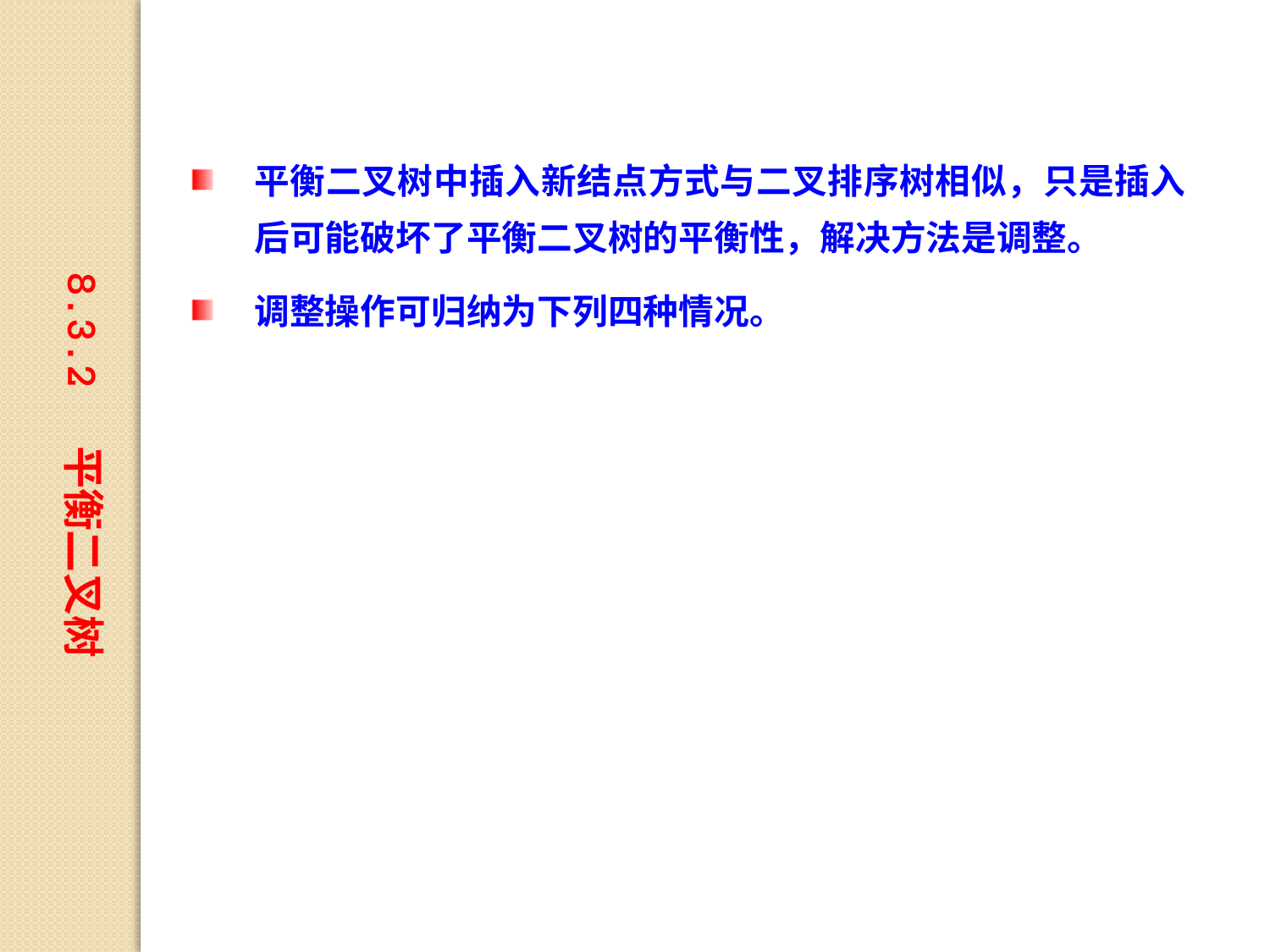

平衡二叉树中插入新结点方式与二叉排序树相似，只是插入后可能破坏了平衡二叉树的平衡性，解决方法是调整。
调整操作可归纳为下列四种情况。
8.3.2  平衡二叉树